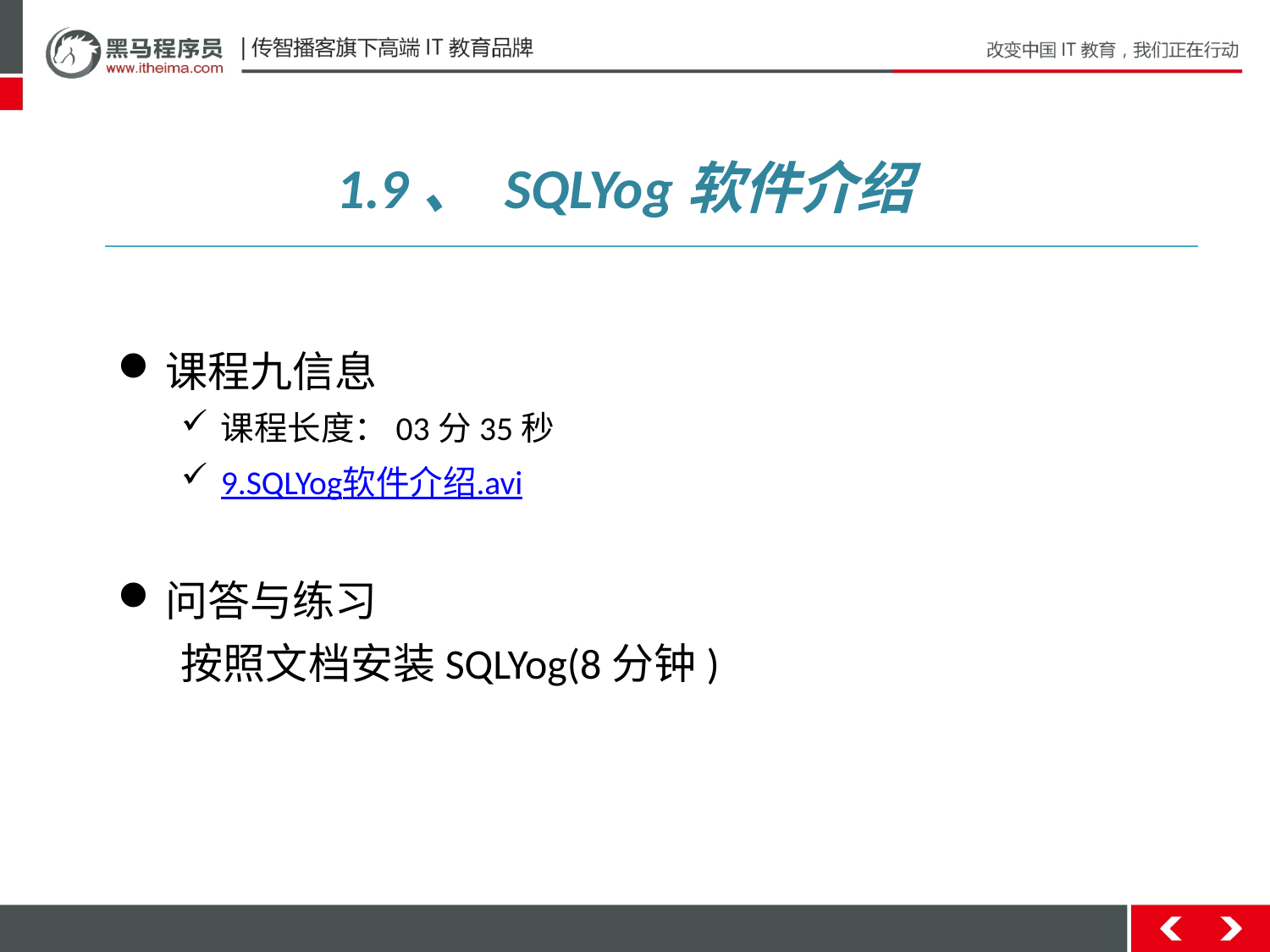

1.9、 SQLYog软件介绍

课程九信息
课程长度：03分35秒
9.SQLYog软件介绍.avi

问答与练习
按照文档安装SQLYog(8分钟)